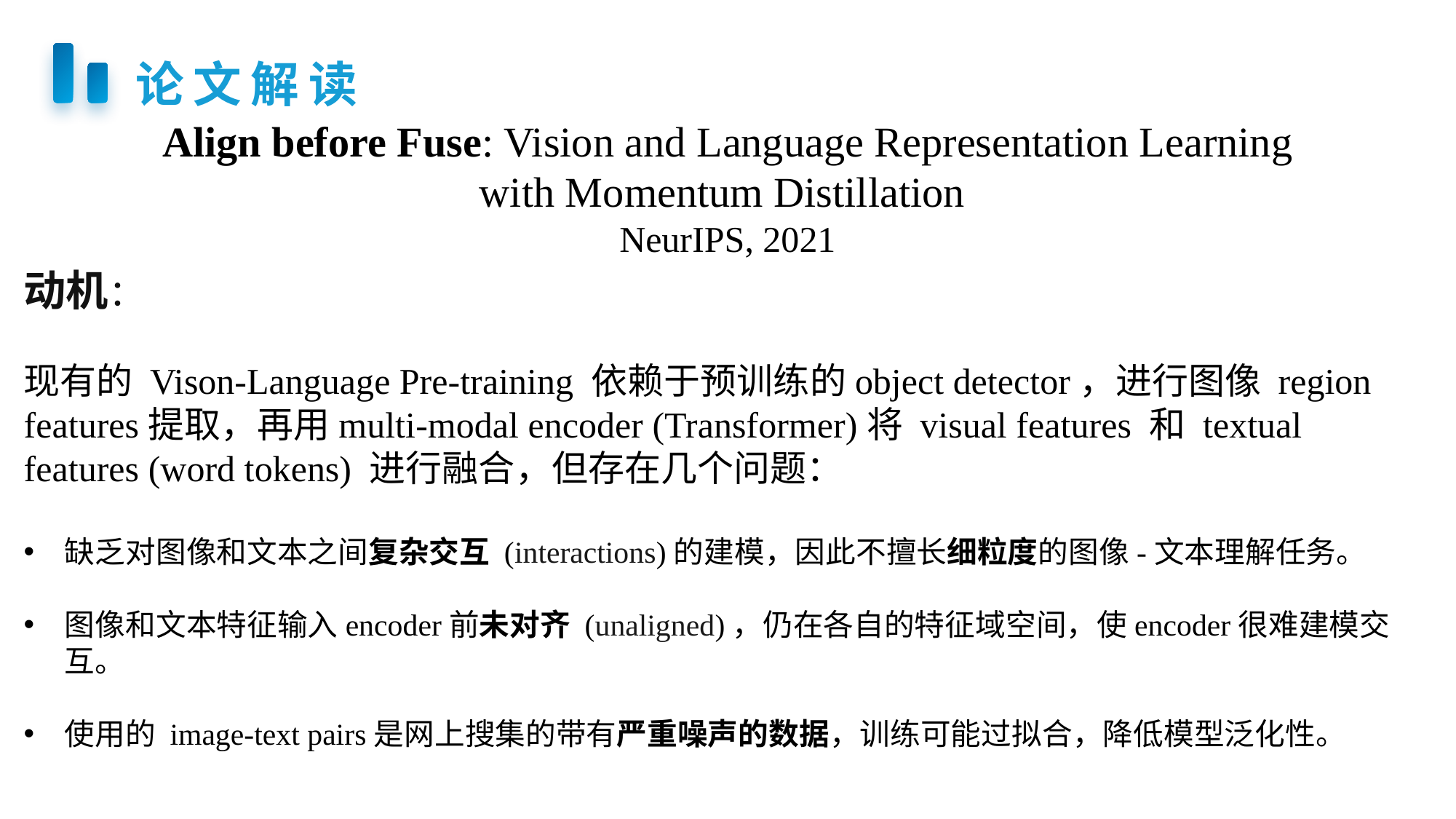

论文解读

Align before Fuse: Vision and Language Representation Learning with Momentum Distillation
NeurIPS, 2021
动机：

现有的 Vison-Language Pre-training 依赖于预训练的object detector，进行图像 region features提取，再用multi-modal encoder (Transformer)将 visual features 和 textual features (word tokens) 进行融合，但存在几个问题：

缺乏对图像和文本之间复杂交互 (interactions)的建模，因此不擅长细粒度的图像-文本理解任务。

图像和文本特征输入encoder前未对齐 (unaligned)，仍在各自的特征域空间，使encoder很难建模交互。

使用的 image-text pairs是网上搜集的带有严重噪声的数据，训练可能过拟合，降低模型泛化性。